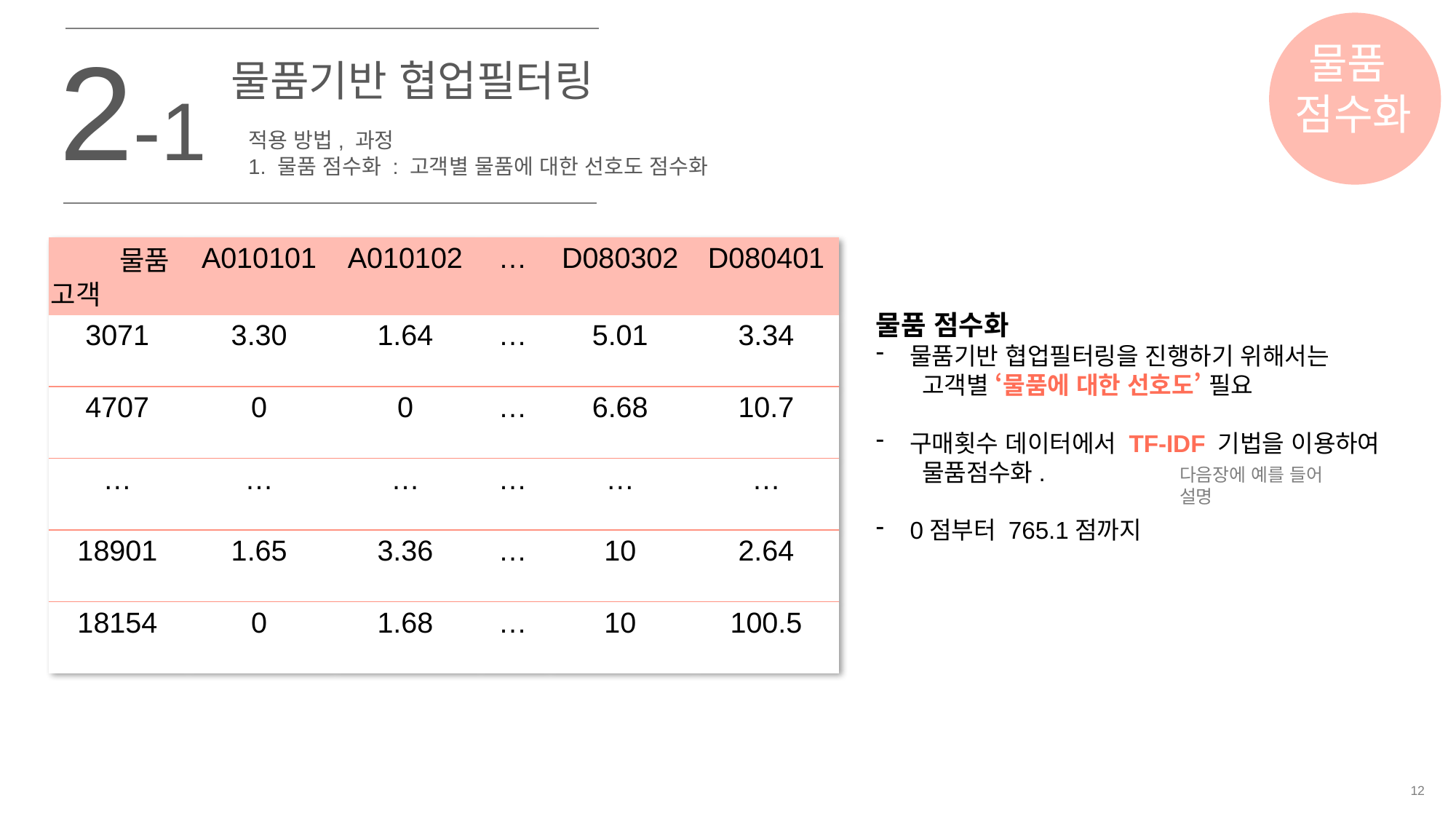

2-1
물품
점수화
물품기반 협업필터링
적용 방법, 과정
1. 물품 점수화 : 고객별 물품에 대한 선호도 점수화
|  | A010101 | A010102 | … | D080302 | D080401 |
| --- | --- | --- | --- | --- | --- |
| 3071 | 3.30 | 1.64 | … | 5.01 | 3.34 |
| 4707 | 0 | 0 | … | 6.68 | 10.7 |
| … | … | … | … | … | … |
| 18901 | 1.65 | 3.36 | … | 10 | 2.64 |
| 18154 | 0 | 1.68 | … | 10 | 100.5 |
물품
물품 점수화
물품기반 협업필터링을 진행하기 위해서는
      고객별 ‘물품에 대한 선호도’ 필요

구매횟수 데이터에서 TF-IDF 기법을 이용하여
      물품점수화.

0점부터 765.1점까지
고객
다음장에 예를 들어 설명